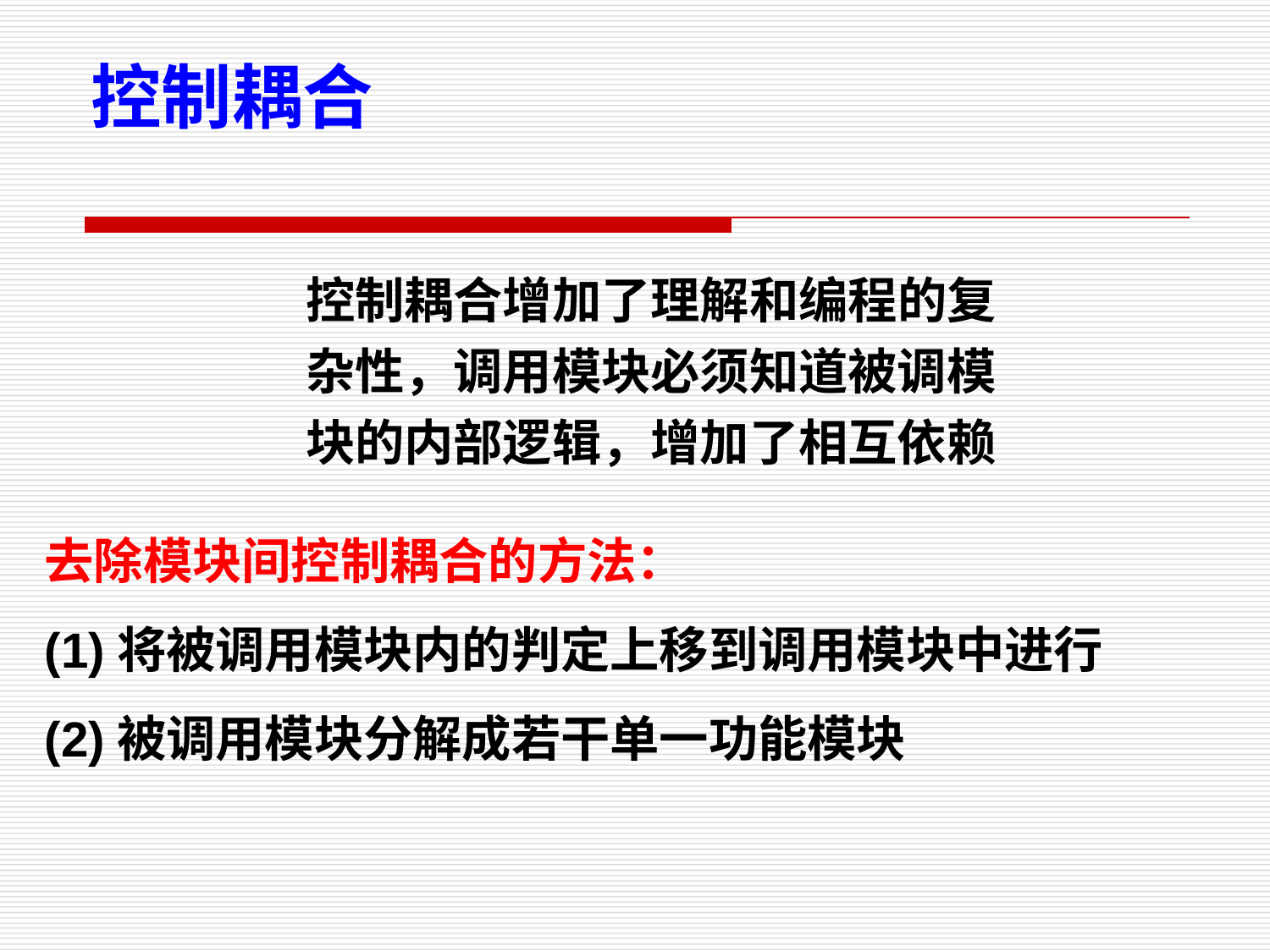

控制耦合
控制耦合增加了理解和编程的复
杂性，调用模块必须知道被调模
块的内部逻辑，增加了相互依赖

去除模块间控制耦合的方法：
(1)将被调用模块内的判定上移到调用模块中进行
(2)被调用模块分解成若干单一功能模块